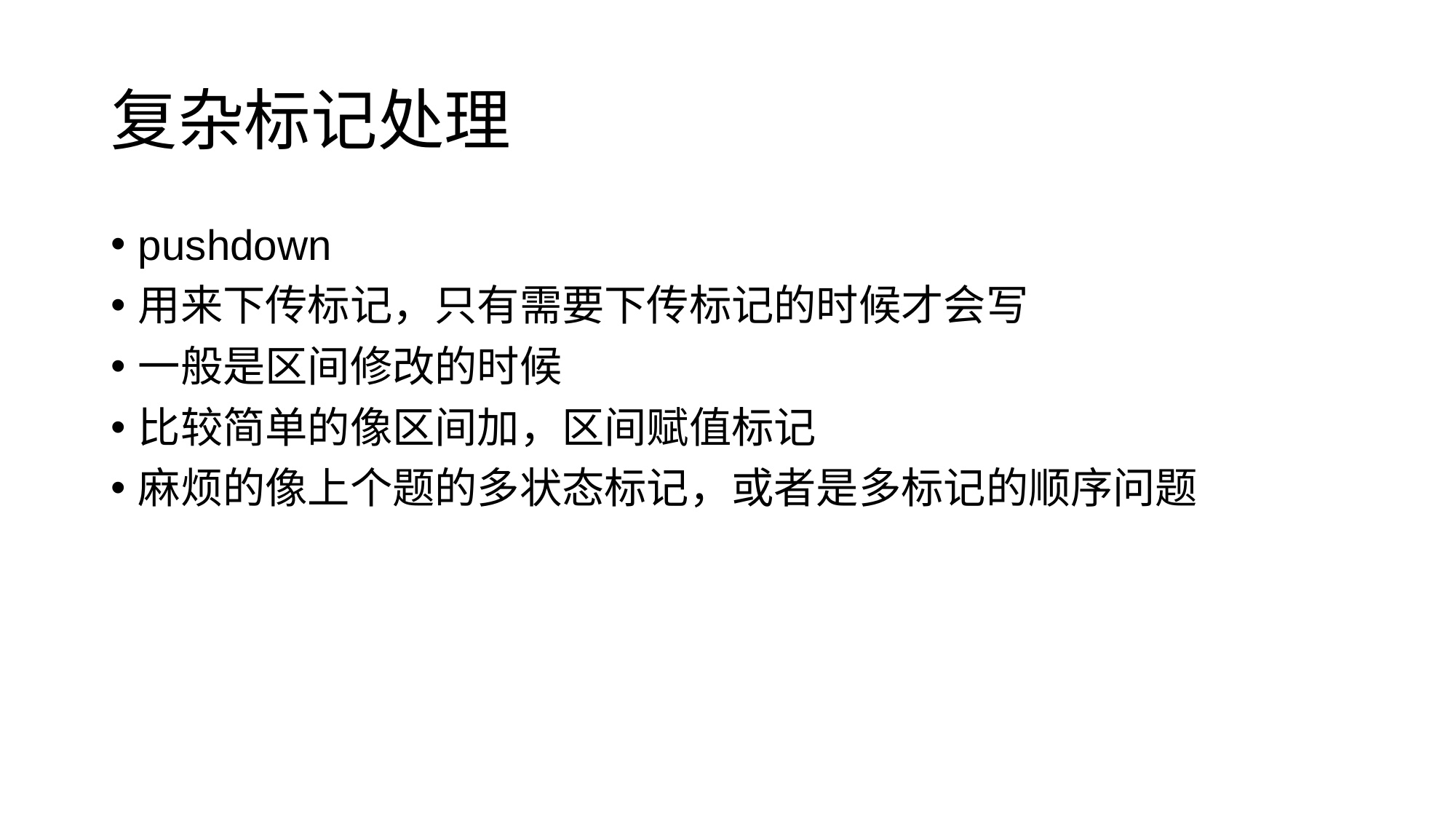

# 复杂标记处理
pushdown
用来下传标记，只有需要下传标记的时候才会写
一般是区间修改的时候
比较简单的像区间加，区间赋值标记
麻烦的像上个题的多状态标记，或者是多标记的顺序问题